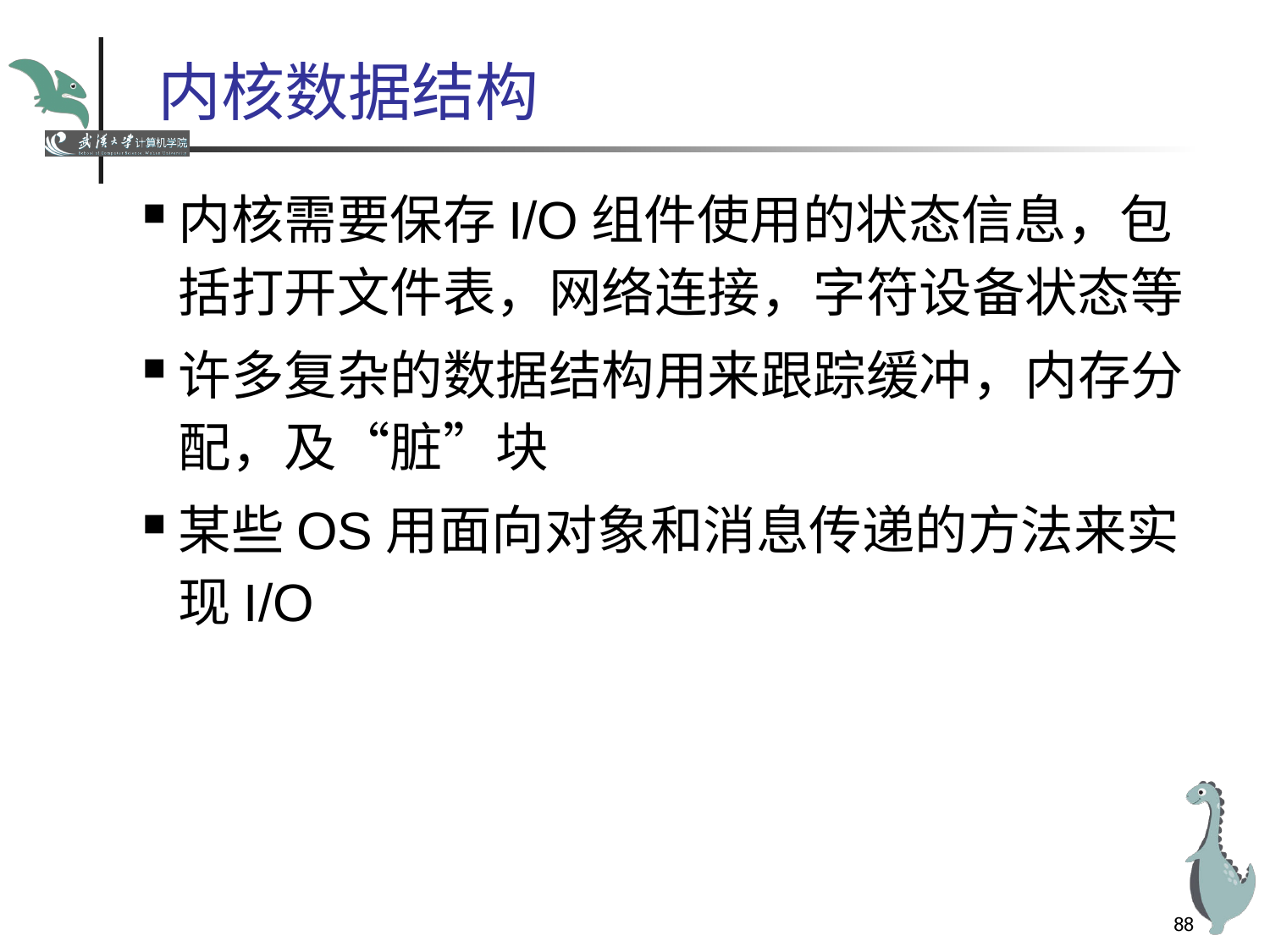

# 内核数据结构
内核需要保存I/O组件使用的状态信息，包括打开文件表，网络连接，字符设备状态等
许多复杂的数据结构用来跟踪缓冲，内存分配，及“脏”块
某些OS用面向对象和消息传递的方法来实现I/O
88